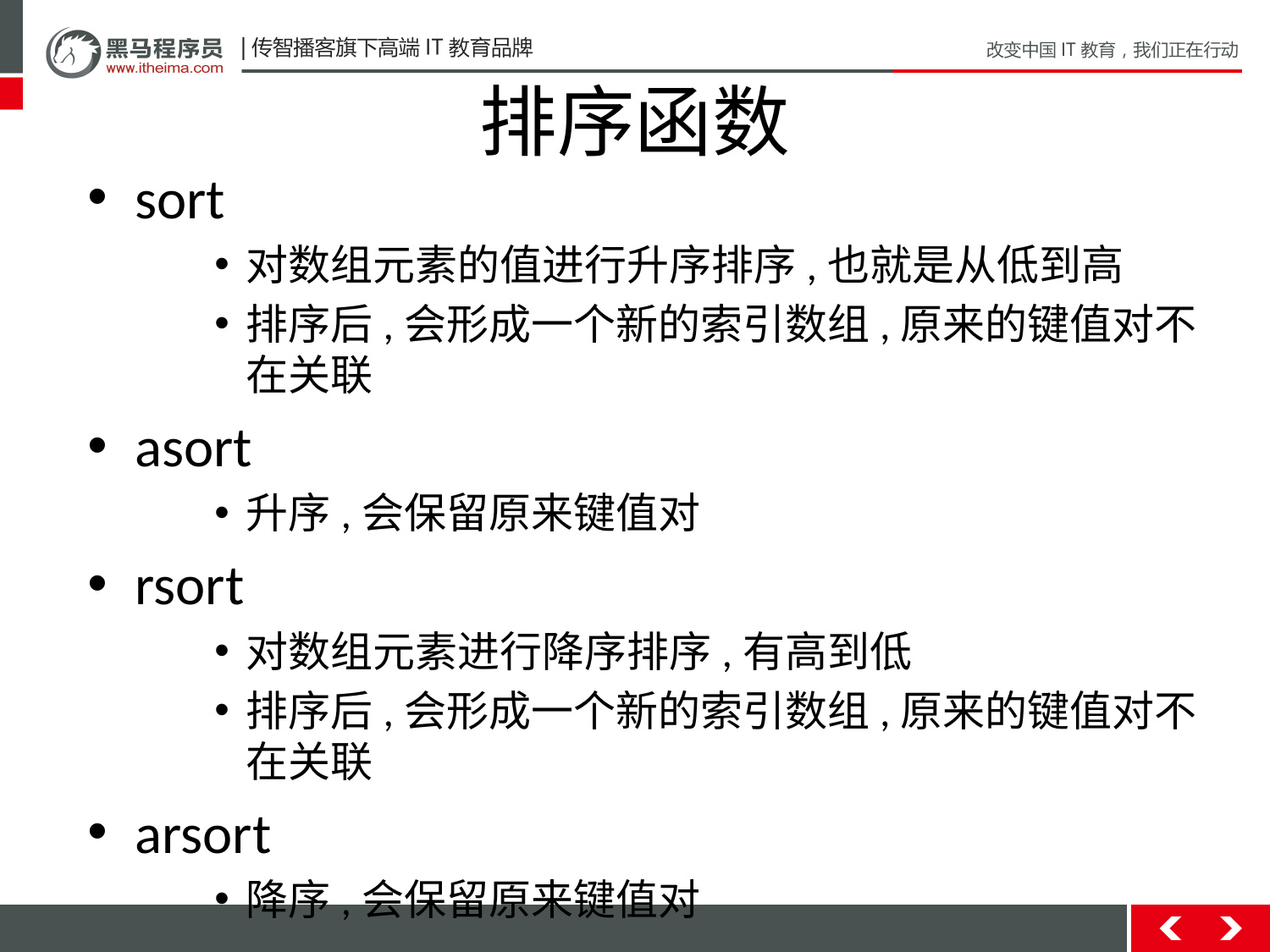

# 排序函数
sort
对数组元素的值进行升序排序,也就是从低到高
排序后,会形成一个新的索引数组,原来的键值对不在关联
asort
升序,会保留原来键值对
rsort
对数组元素进行降序排序,有高到低
排序后,会形成一个新的索引数组,原来的键值对不在关联
arsort
降序,会保留原来键值对